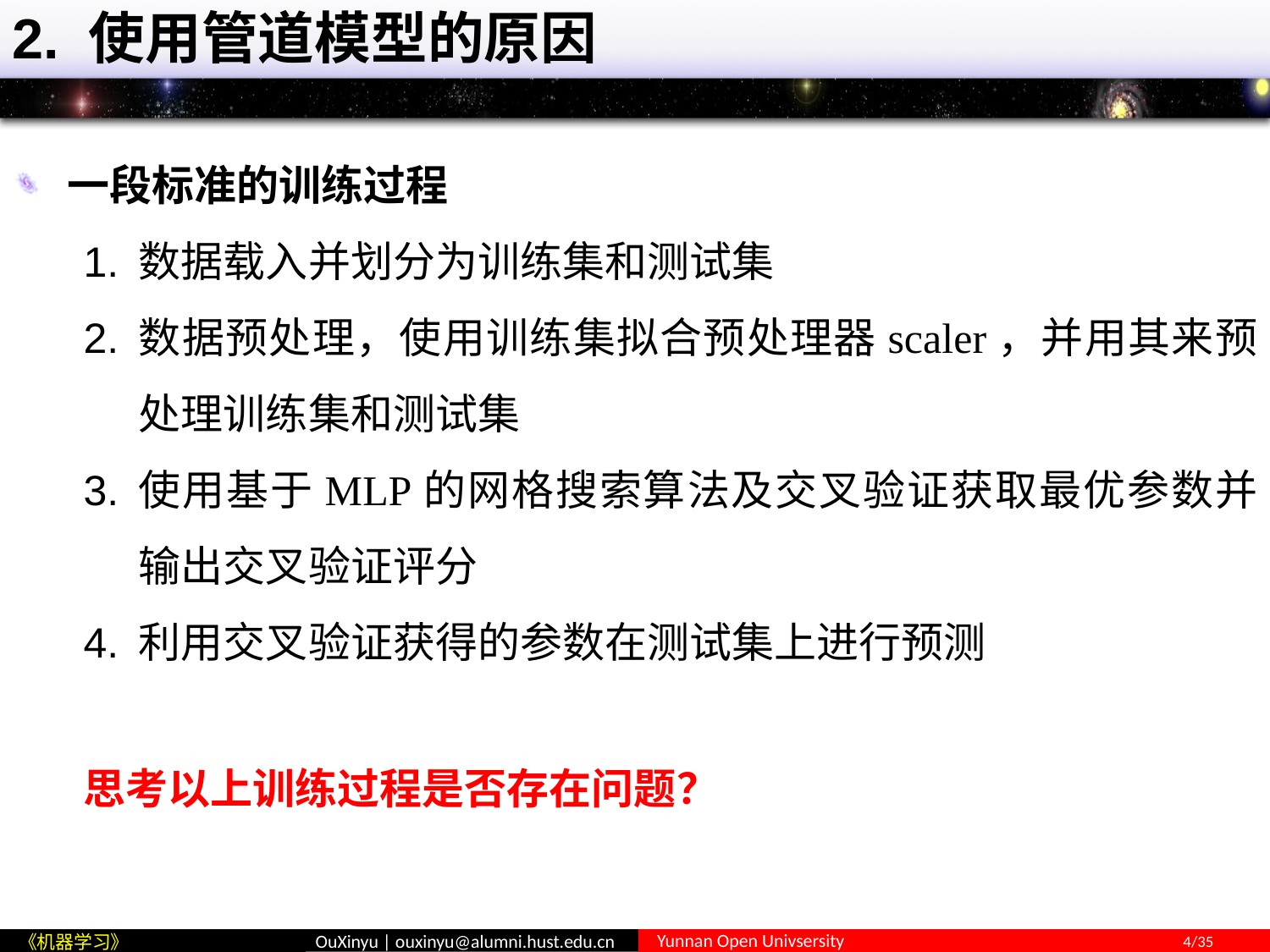

# 2. 使用管道模型的原因
一段标准的训练过程
数据载入并划分为训练集和测试集
数据预处理，使用训练集拟合预处理器scaler，并用其来预处理训练集和测试集
使用基于MLP的网格搜索算法及交叉验证获取最优参数并输出交叉验证评分
利用交叉验证获得的参数在测试集上进行预测

思考以上训练过程是否存在问题？